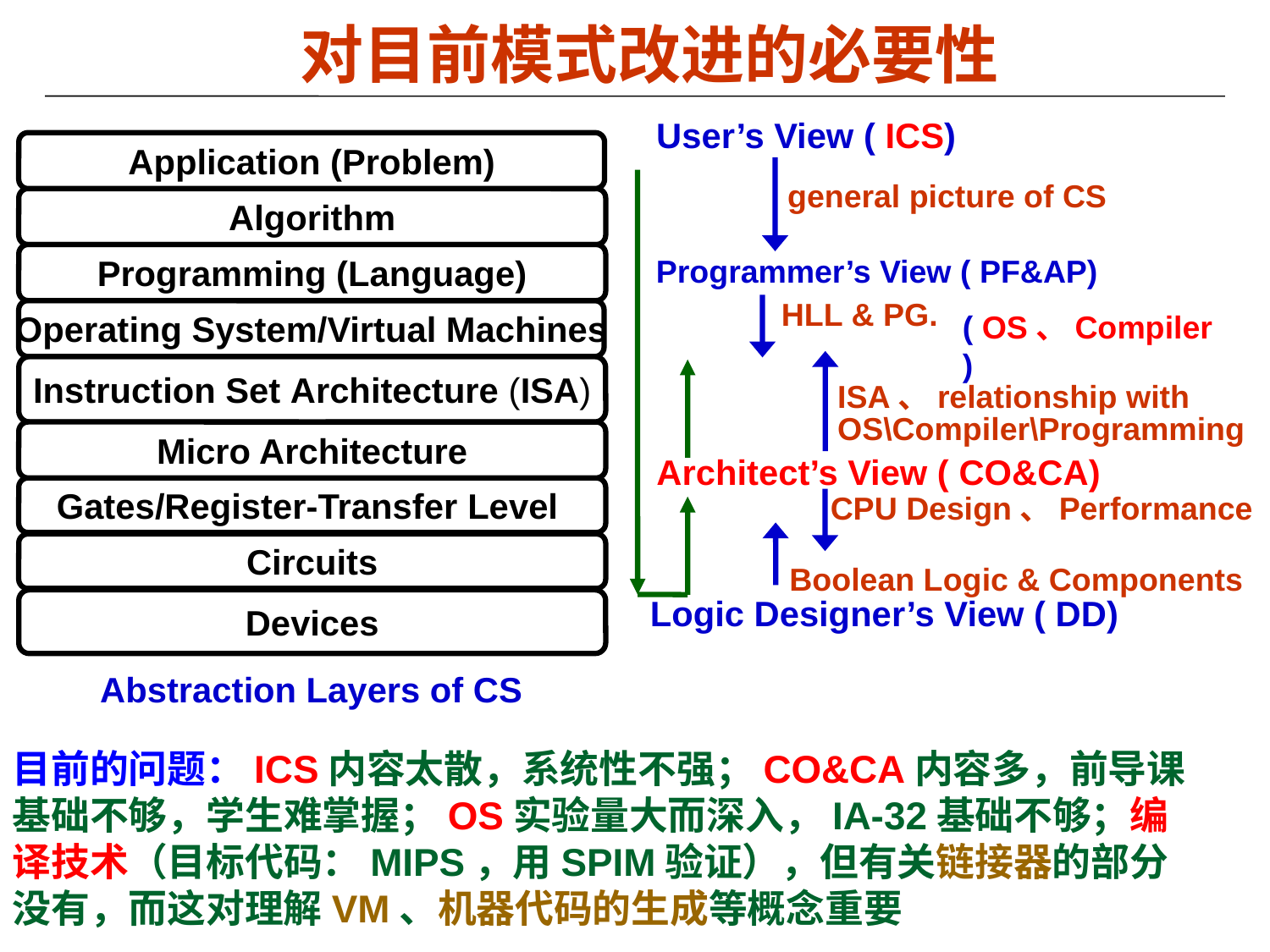

# 对目前模式改进的必要性
User’s View ( ICS)

general picture of CS
Application (Problem)

Algorithm
Programming (Language)
Programmer’s View ( PF&AP)
HLL & PG.

Operating System/Virtual Machines
( OS、Compiler )

ISA、relationship with OS\Compiler\Programming
Architect’s View ( CO&CA)
CPU Design、Performance

Instruction Set Architecture (ISA)
Micro Architecture
Gates/Register-Transfer Level

Logic Designer’s View ( DD)
Boolean Logic & Components
Circuits
Devices
Abstraction Layers of CS
目前的问题：ICS内容太散，系统性不强；CO&CA内容多，前导课基础不够，学生难掌握；OS实验量大而深入，IA-32基础不够；编译技术（目标代码：MIPS，用SPIM验证），但有关链接器的部分没有，而这对理解VM、机器代码的生成等概念重要